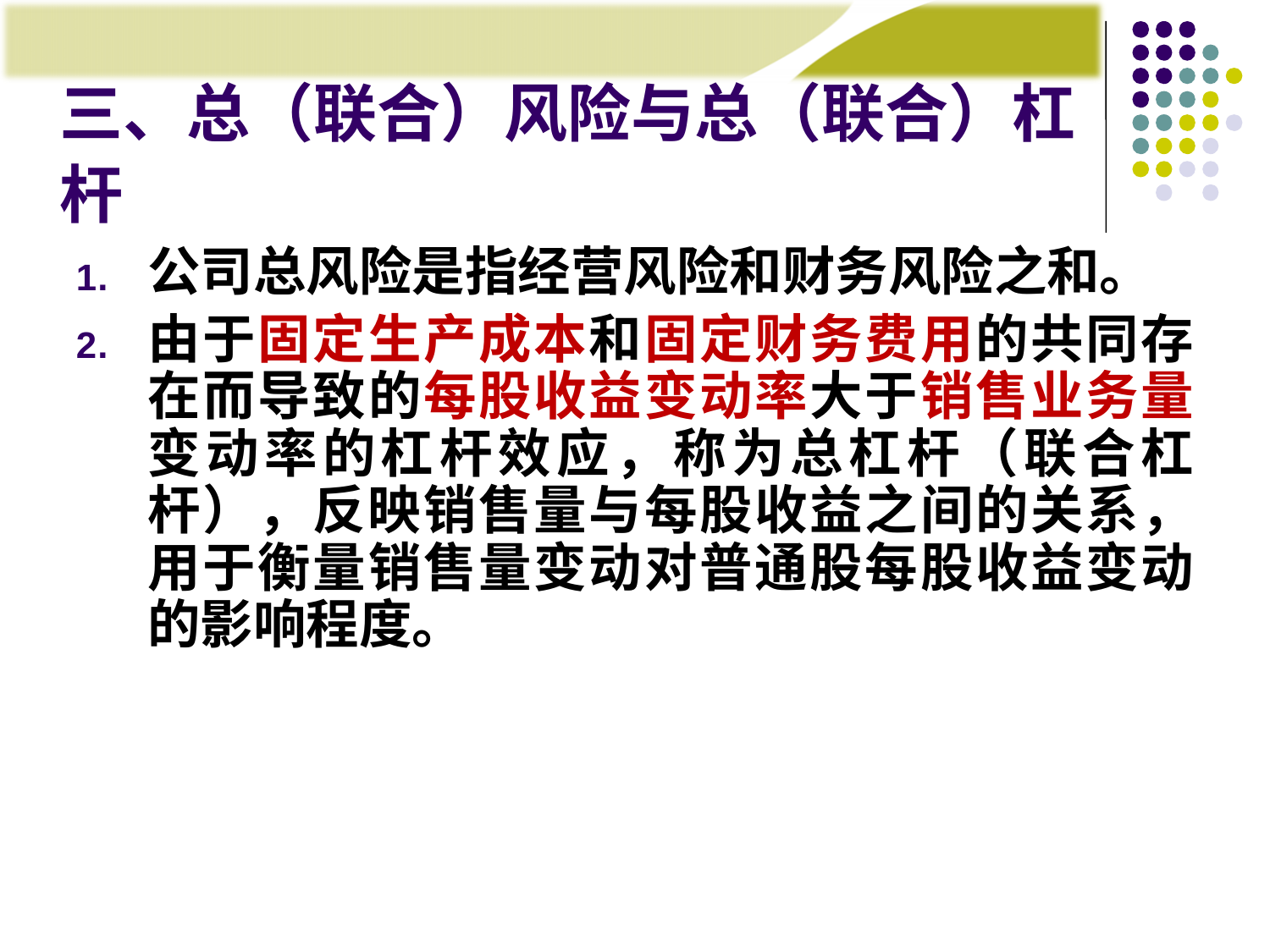

公司总风险是指经营风险和财务风险之和。
由于固定生产成本和固定财务费用的共同存在而导致的每股收益变动率大于销售业务量变动率的杠杆效应，称为总杠杆（联合杠杆），反映销售量与每股收益之间的关系，用于衡量销售量变动对普通股每股收益变动的影响程度。

三、总（联合）风险与总（联合）杠杆